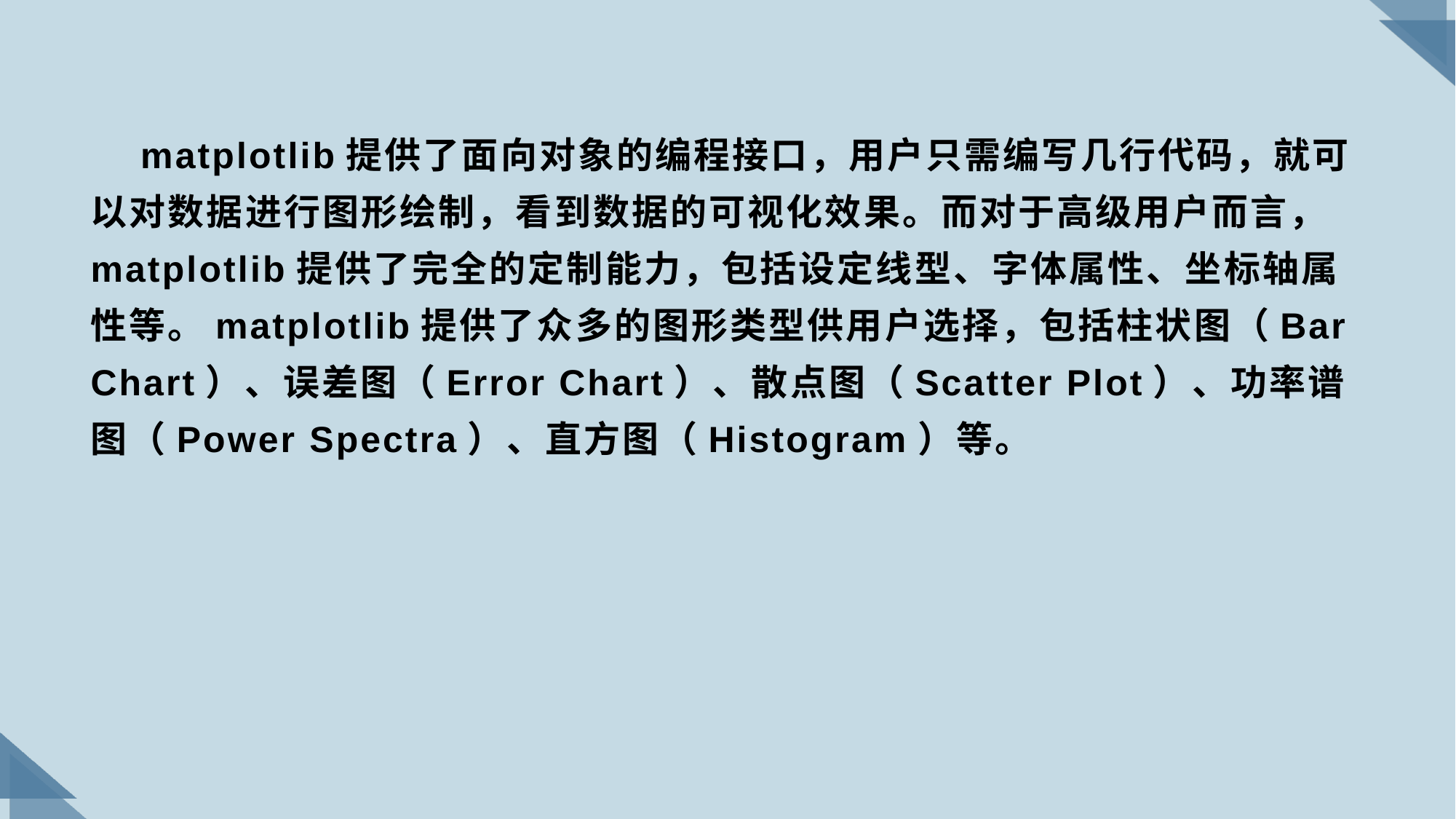

matplotlib提供了面向对象的编程接口，用户只需编写几行代码，就可以对数据进行图形绘制，看到数据的可视化效果。而对于高级用户而言，matplotlib提供了完全的定制能力，包括设定线型、字体属性、坐标轴属性等。matplotlib提供了众多的图形类型供用户选择，包括柱状图（Bar Chart）、误差图（Error Chart）、散点图（Scatter Plot）、功率谱图（Power Spectra）、直方图（Histogram）等。